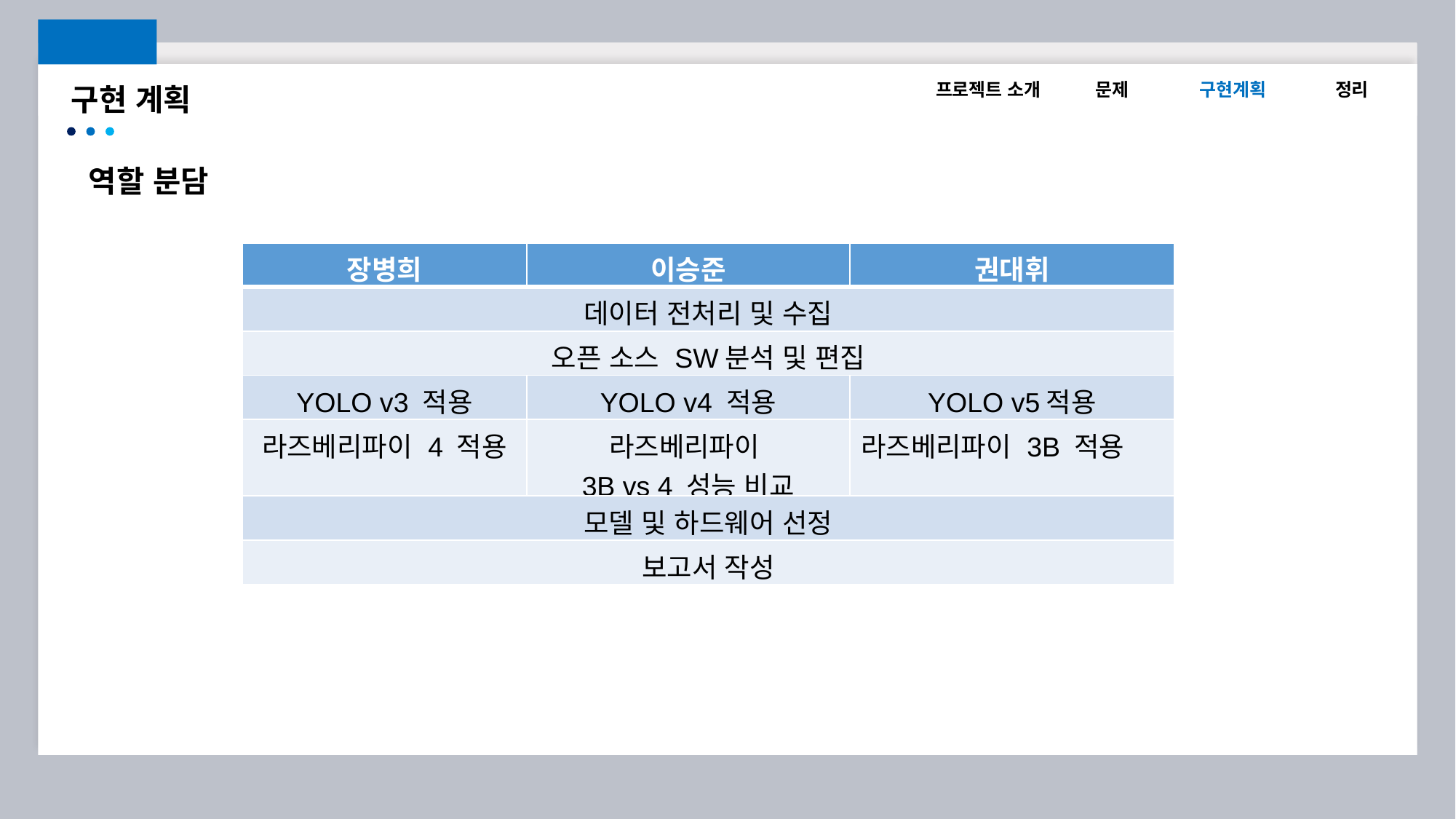

프로젝트 소개
문제
구현계획
정리
구현 계획

역할 분담
| 장병희 | 이승준 | 권대휘 |
| --- | --- | --- |
| 데이터 전처리 및 수집 |  |  |
| 오픈 소스 SW분석 및 편집 |  |  |
| YOLO v3 적용 | YOLO v4 적용 | YOLO v5적용 |
| 라즈베리파이 4 적용 | 라즈베리파이 3B vs 4 성능 비교 | 라즈베리파이 3B 적용 |
| 모델 및 하드웨어 선정 |  |  |
| 보고서 작성 |  |  |